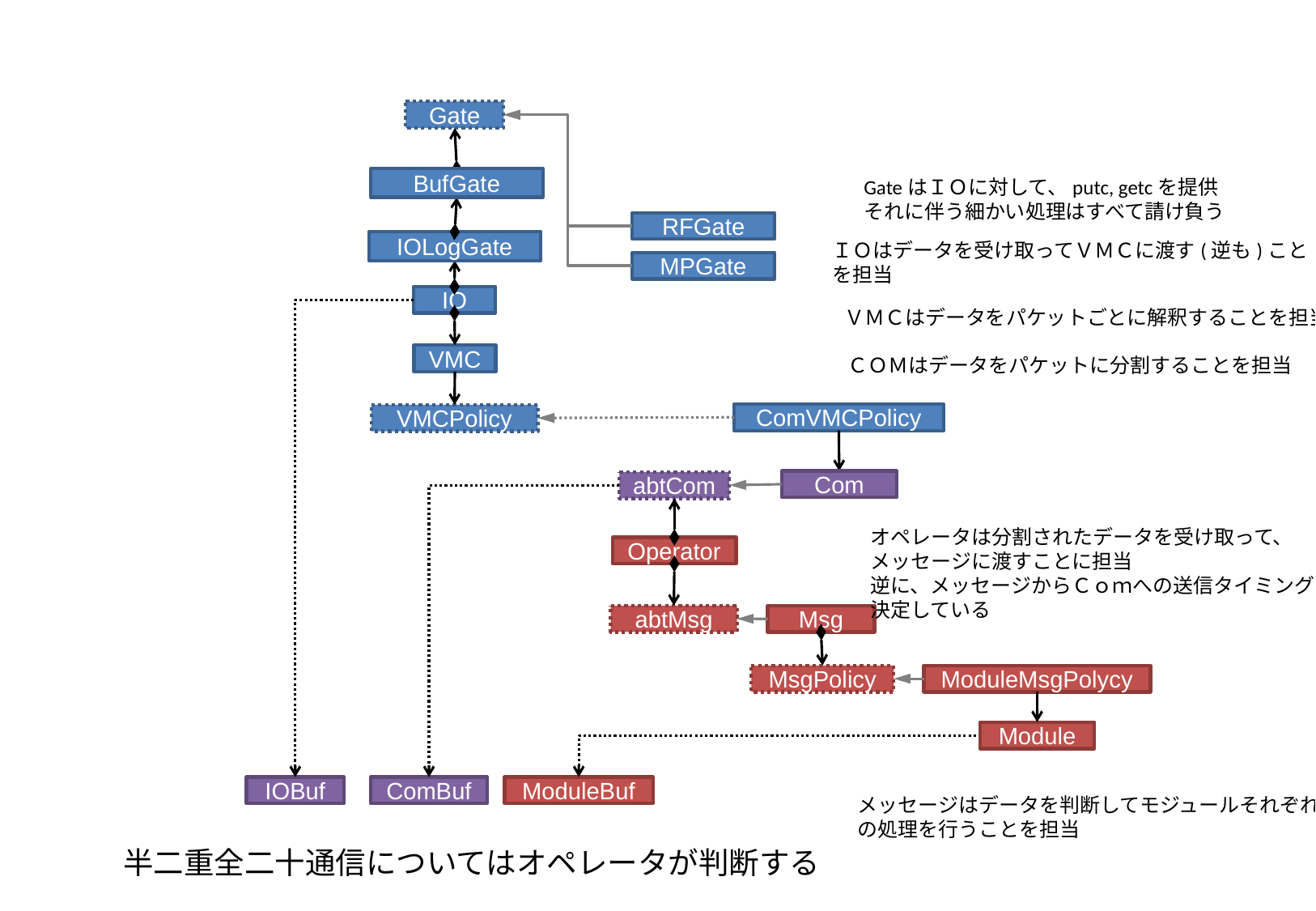

Gate
BufGate
GateはＩＯに対して、putc, getcを提供
それに伴う細かい処理はすべて請け負う
RFGate
IOLogGate
ＩＯはデータを受け取ってＶＭＣに渡す(逆も)こと
を担当
MPGate
IO
ＶＭＣはデータをパケットごとに解釈することを担当
VMC
ＣＯＭはデータをパケットに分割することを担当
ComVMCPolicy
VMCPolicy
Com
abtCom
オペレータは分割されたデータを受け取って、
メッセージに渡すことに担当
逆に、メッセージからＣｏｍへの送信タイミングも
決定している
Operator
abtMsg
Msg
MsgPolicy
ModuleMsgPolycy
Module
IOBuf
ComBuf
ModuleBuf
メッセージはデータを判断してモジュールそれぞれ
の処理を行うことを担当
半二重全二十通信についてはオペレータが判断する